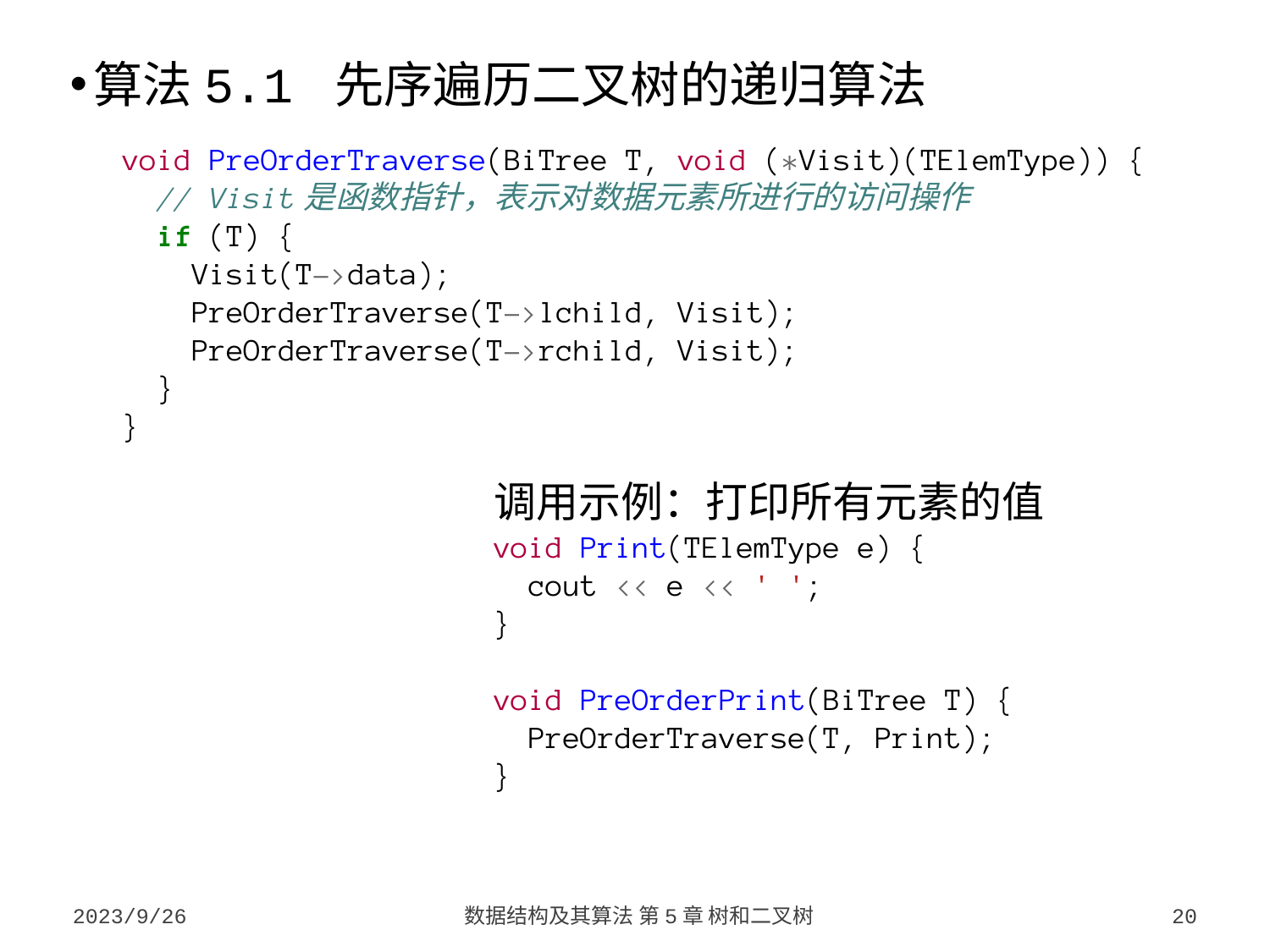

算法5.1 先序遍历二叉树的递归算法
void PreOrderTraverse(BiTree T, void (*Visit)(TElemType)) {
  // Visit是函数指针，表示对数据元素所进行的访问操作
  if (T) {
    Visit(T->data);
    PreOrderTraverse(T->lchild, Visit);
    PreOrderTraverse(T->rchild, Visit);
  }
}
调用示例：打印所有元素的值
void Print(TElemType e) {
  cout << e << ' ';
}

void PreOrderPrint(BiTree T) {
  PreOrderTraverse(T, Print);
}
2023/9/26
数据结构及其算法 第5章 树和二叉树
20